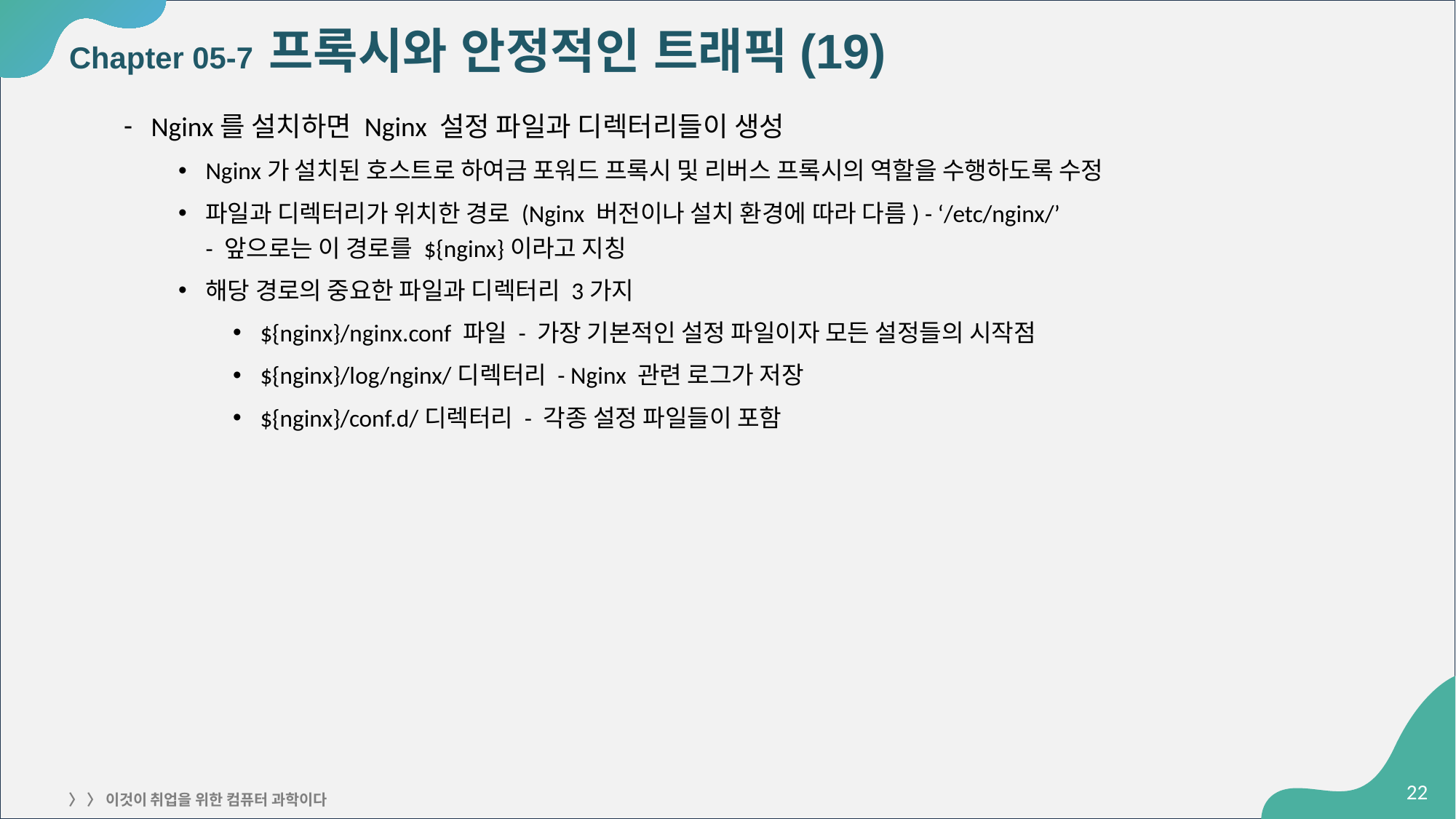

# Chapter 05-7 프록시와 안정적인 트래픽(19)
Nginx를 설치하면 Nginx 설정 파일과 디렉터리들이 생성
Nginx가 설치된 호스트로 하여금 포워드 프록시 및 리버스 프록시의 역할을 수행하도록 수정
파일과 디렉터리가 위치한 경로 (Nginx 버전이나 설치 환경에 따라 다름) - ‘/etc/nginx/’
- 앞으로는 이 경로를 ${nginx}이라고 지칭
해당 경로의 중요한 파일과 디렉터리 3가지
${nginx}/nginx.conf 파일 - 가장 기본적인 설정 파일이자 모든 설정들의 시작점
${nginx}/log/nginx/디렉터리 - Nginx 관련 로그가 저장
${nginx}/conf.d/디렉터리 - 각종 설정 파일들이 포함
22
〉 〉 이것이 취업을 위한 컴퓨터 과학이다